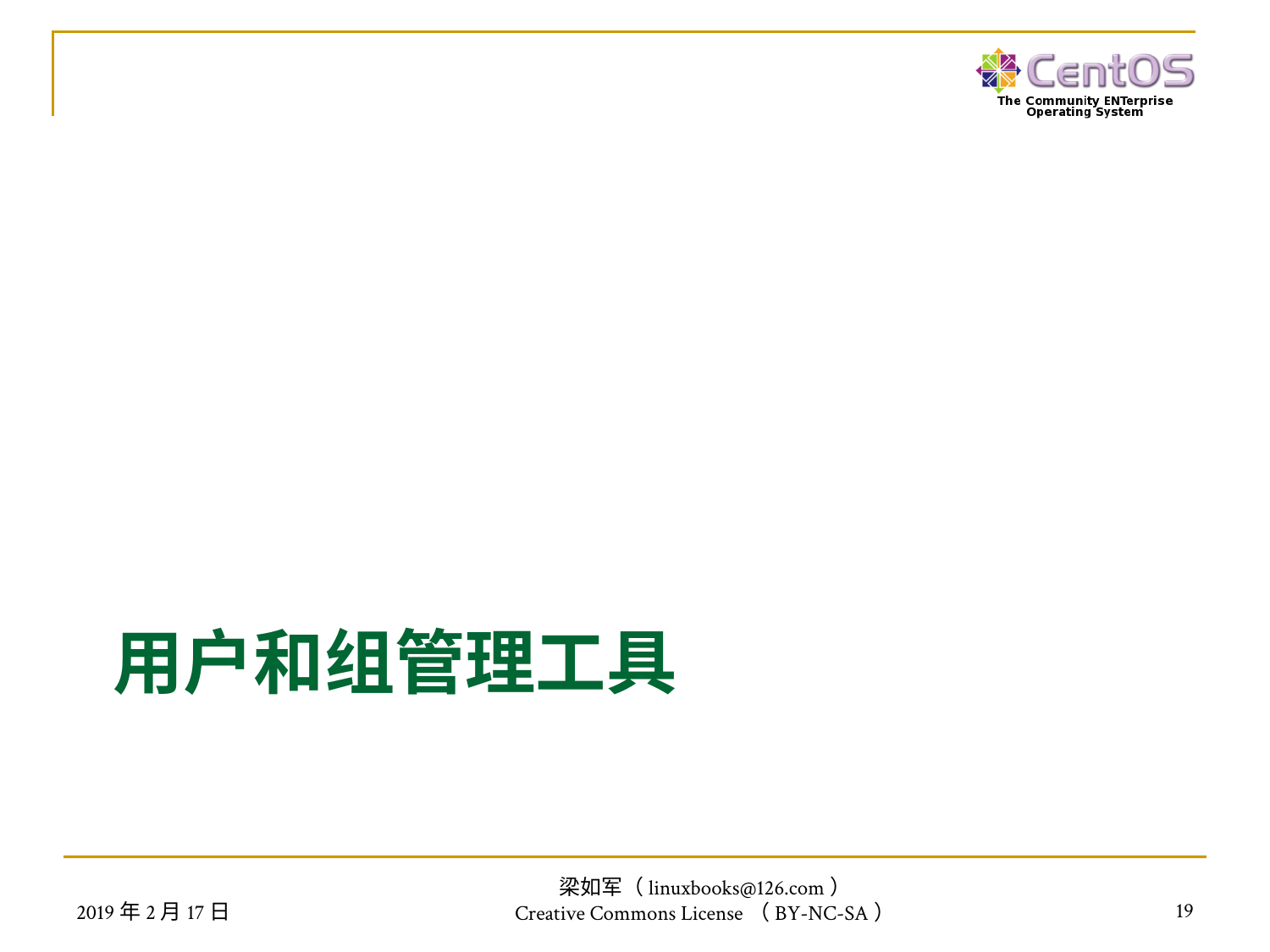

# 用户和组管理工具
2019年2月17日
19
梁如军（linuxbooks@126.com）
Creative Commons License（BY-NC-SA）